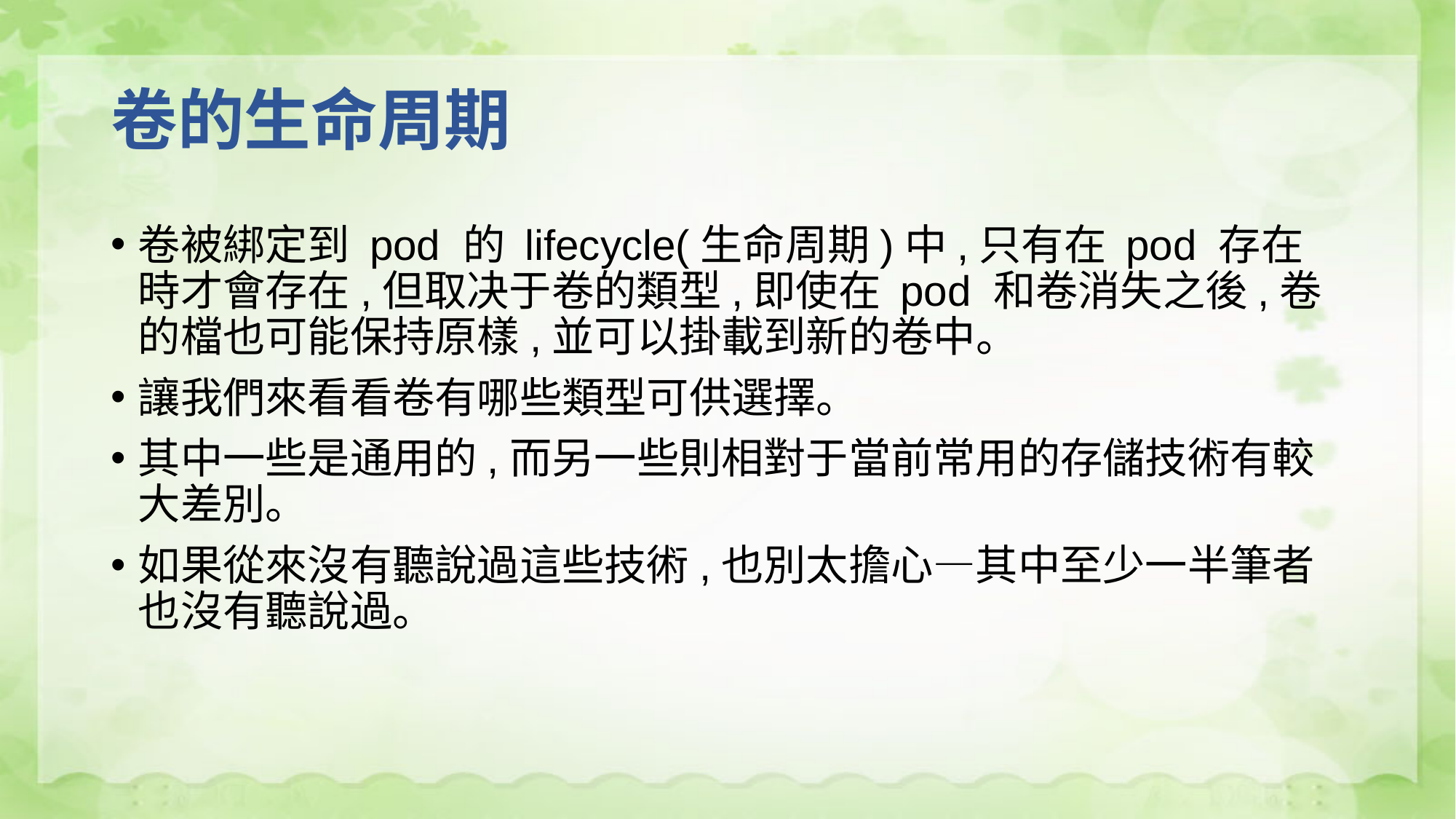

# 卷的生命周期
卷被綁定到 pod 的 lifecycle(生命周期)中,只有在 pod 存在時才會存在,但取决于卷的類型,即使在 pod 和卷消失之後,卷的檔也可能保持原樣,並可以掛載到新的卷中。
讓我們來看看卷有哪些類型可供選擇。
其中一些是通用的,而另一些則相對于當前常用的存儲技術有較大差別。
如果從來沒有聽說過這些技術,也別太擔心—其中至少一半筆者也沒有聽說過。